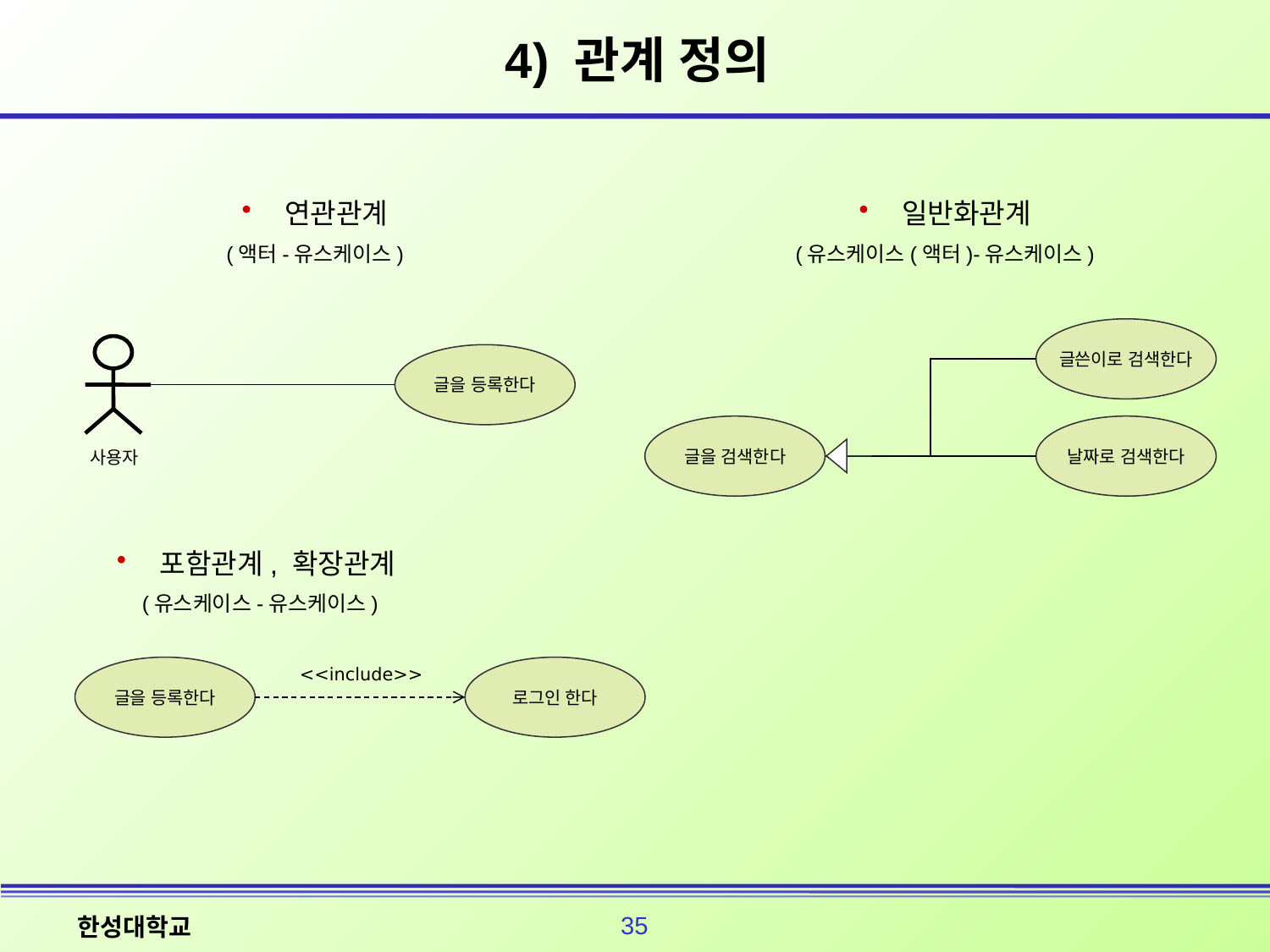

# 4) 관계 정의
 연관관계
(액터-유스케이스)
 일반화관계
(유스케이스(액터)-유스케이스)
글쓴이로 검색한다

글을 등록한다
글을 검색한다
날짜로 검색한다

사용자
 포함관계, 확장관계
(유스케이스-유스케이스)
글을 등록한다
<<include>>
로그인 한다